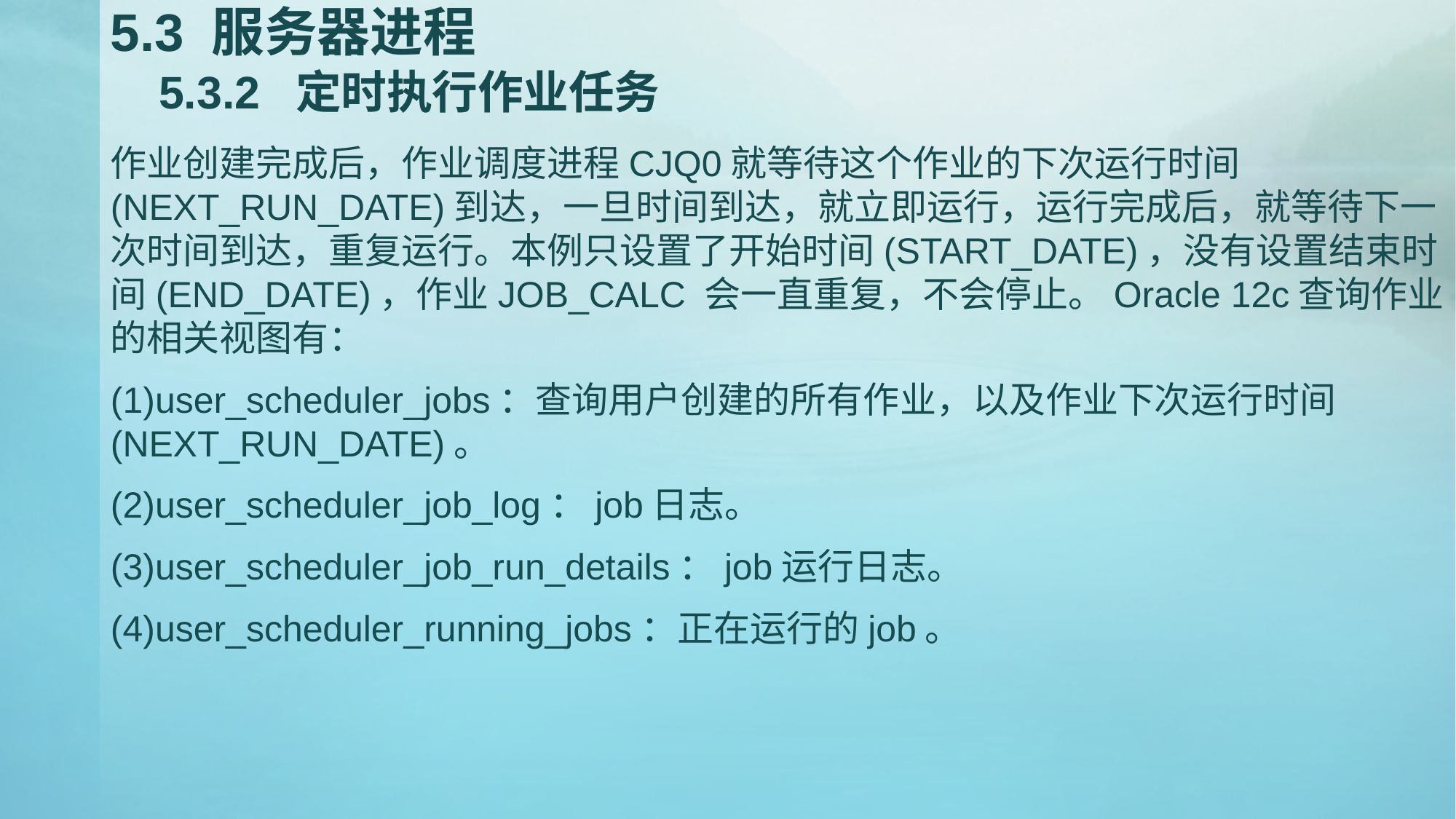

# 5.3 服务器进程 5.3.2  定时执行作业任务
作业创建完成后，作业调度进程CJQ0就等待这个作业的下次运行时间(NEXT_RUN_DATE)到达，一旦时间到达，就立即运行，运行完成后，就等待下一次时间到达，重复运行。本例只设置了开始时间(START_DATE)，没有设置结束时间(END_DATE)，作业JOB_CALC 会一直重复，不会停止。Oracle 12c查询作业的相关视图有：
(1)user_scheduler_jobs：查询用户创建的所有作业，以及作业下次运行时间(NEXT_RUN_DATE)。
(2)user_scheduler_job_log：job日志。
(3)user_scheduler_job_run_details：job运行日志。
(4)user_scheduler_running_jobs：正在运行的job。